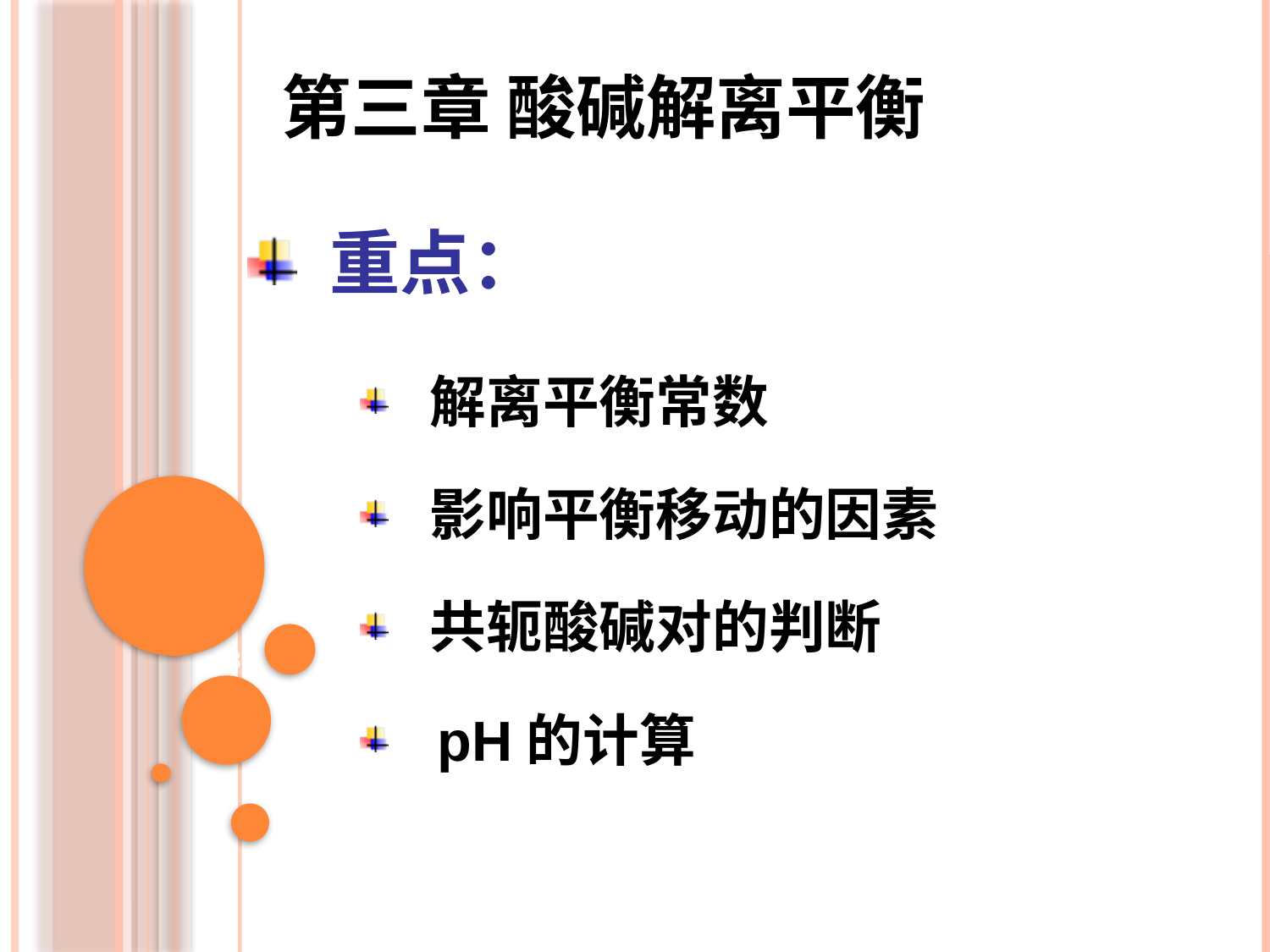

第三章 酸碱解离平衡
 重点：
  解离平衡常数
  影响平衡移动的因素
  共轭酸碱对的判断
   pH的计算

13